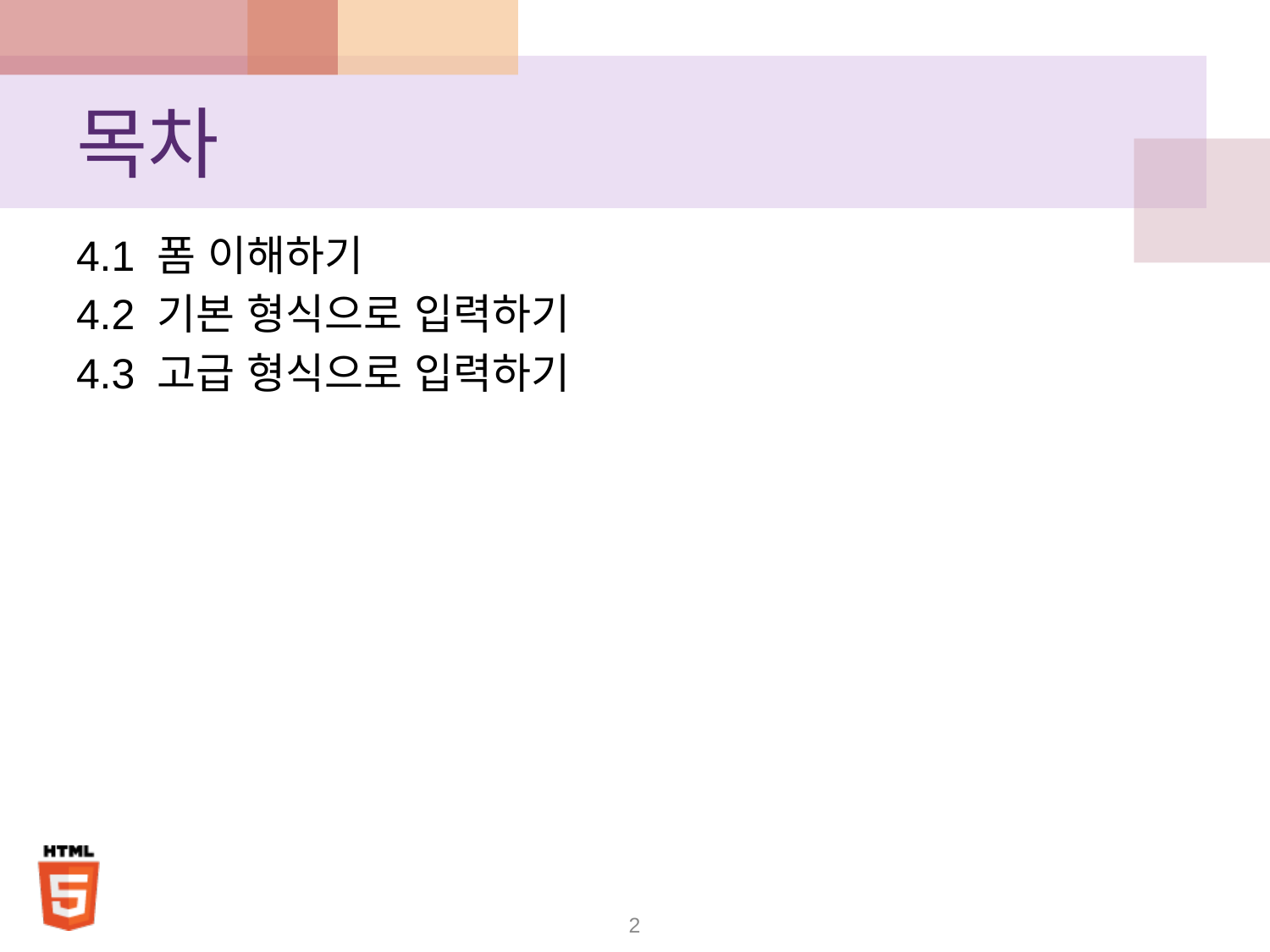

# 목차
4.1 폼 이해하기
4.2 기본 형식으로 입력하기
4.3 고급 형식으로 입력하기
2